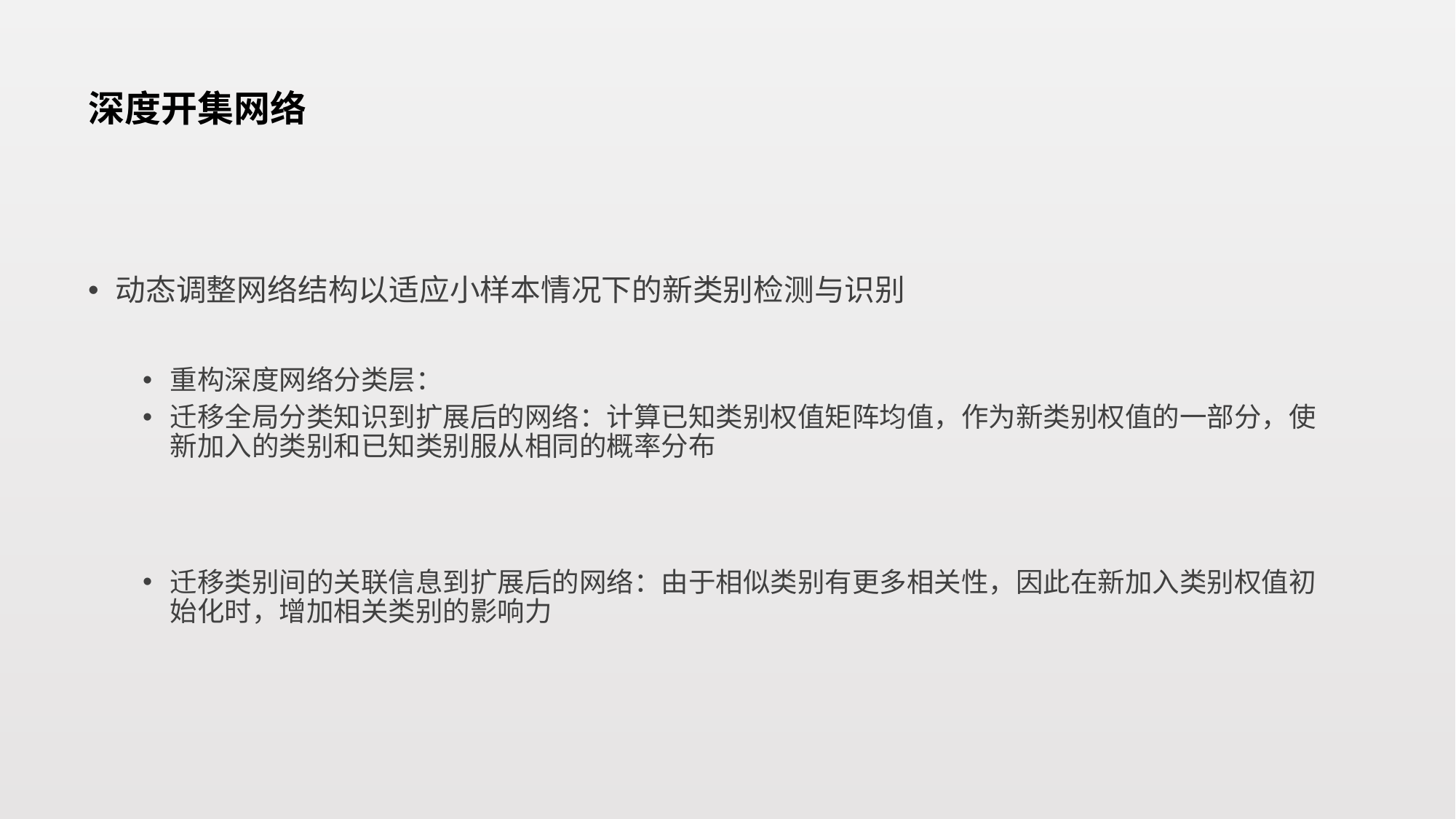

# 深度开集网络

动态调整网络结构以适应小样本情况下的新类别检测与识别

重构深度网络分类层：
迁移全局分类知识到扩展后的网络：计算已知类别权值矩阵均值，作为新类别权值的一部分，使新加入的类别和已知类别服从相同的概率分布

迁移类别间的关联信息到扩展后的网络：由于相似类别有更多相关性，因此在新加入类别权值初始化时，增加相关类别的影响力